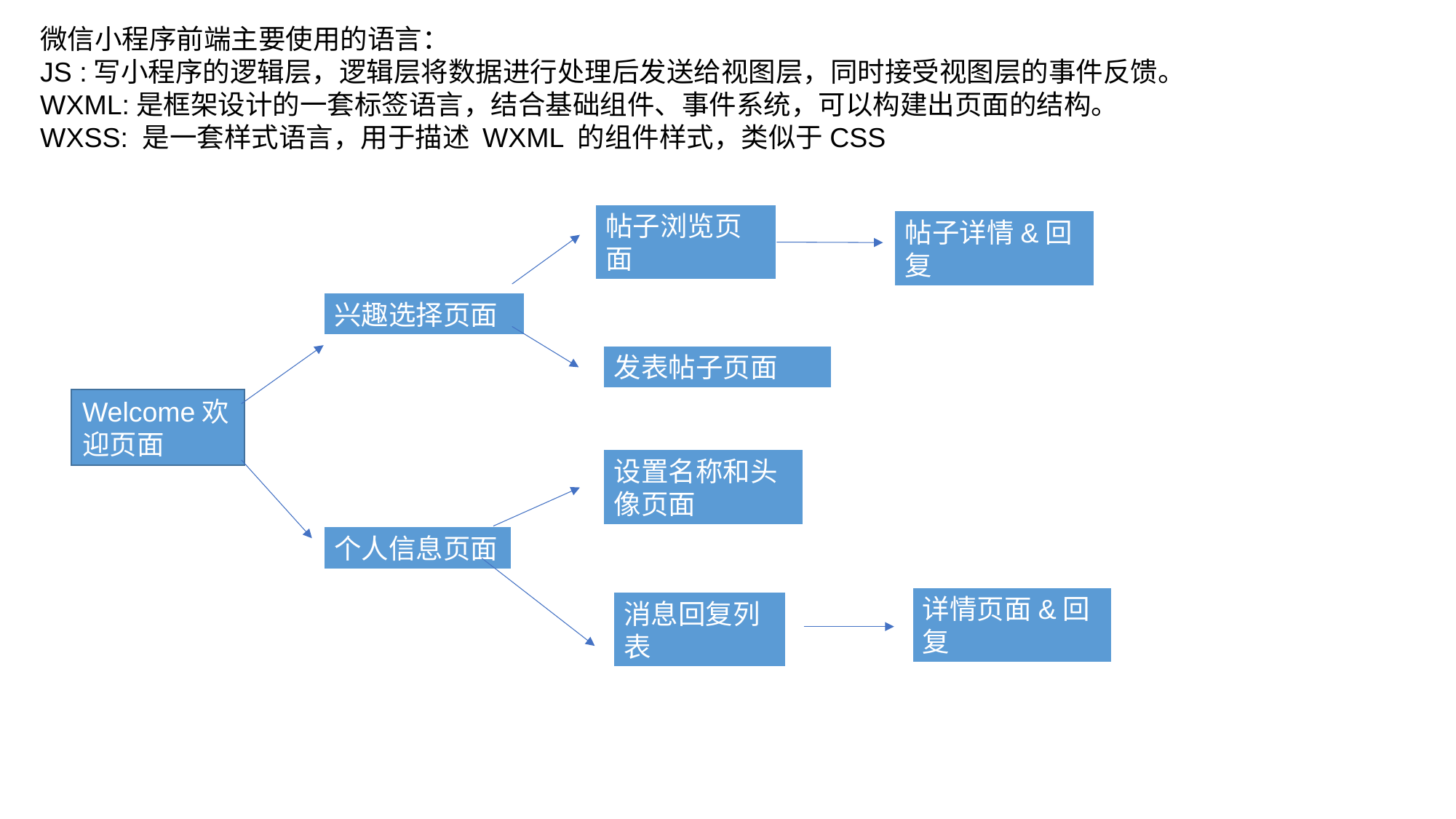

微信小程序前端主要使用的语言：
JS :写小程序的逻辑层，逻辑层将数据进行处理后发送给视图层，同时接受视图层的事件反馈。
WXML:是框架设计的一套标签语言，结合基础组件、事件系统，可以构建出页面的结构。
WXSS: 是一套样式语言，用于描述 WXML 的组件样式，类似于CSS
帖子浏览页面
帖子详情&回复
兴趣选择页面
发表帖子页面
设置名称和头像页面
个人信息页面
详情页面&回复
消息回复列表
Welcome欢迎页面